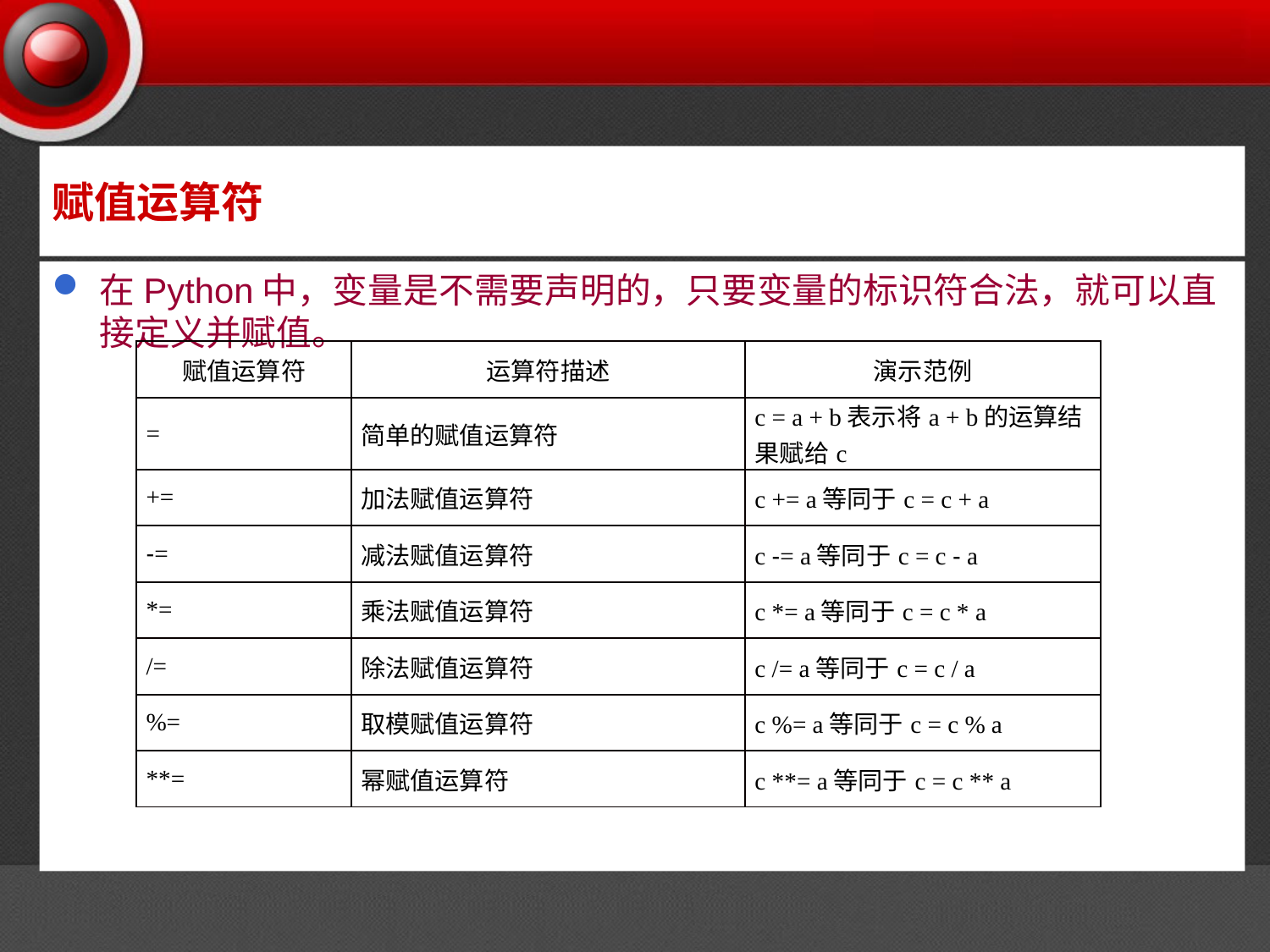

# 赋值运算符
在Python中，变量是不需要声明的，只要变量的标识符合法，就可以直接定义并赋值。

| 赋值运算符 | 运算符描述 | 演示范例 |
| --- | --- | --- |
| = | 简单的赋值运算符 | c = a + b表示将a + b的运算结果赋给c |
| += | 加法赋值运算符 | c += a等同于c = c + a |
| -= | 减法赋值运算符 | c -= a等同于c = c - a |
| \*= | 乘法赋值运算符 | c \*= a等同于c = c \* a |
| /= | 除法赋值运算符 | c /= a等同于c = c / a |
| %= | 取模赋值运算符 | c %= a等同于c = c % a |
| \*\*= | 幂赋值运算符 | c \*\*= a等同于c = c \*\* a |